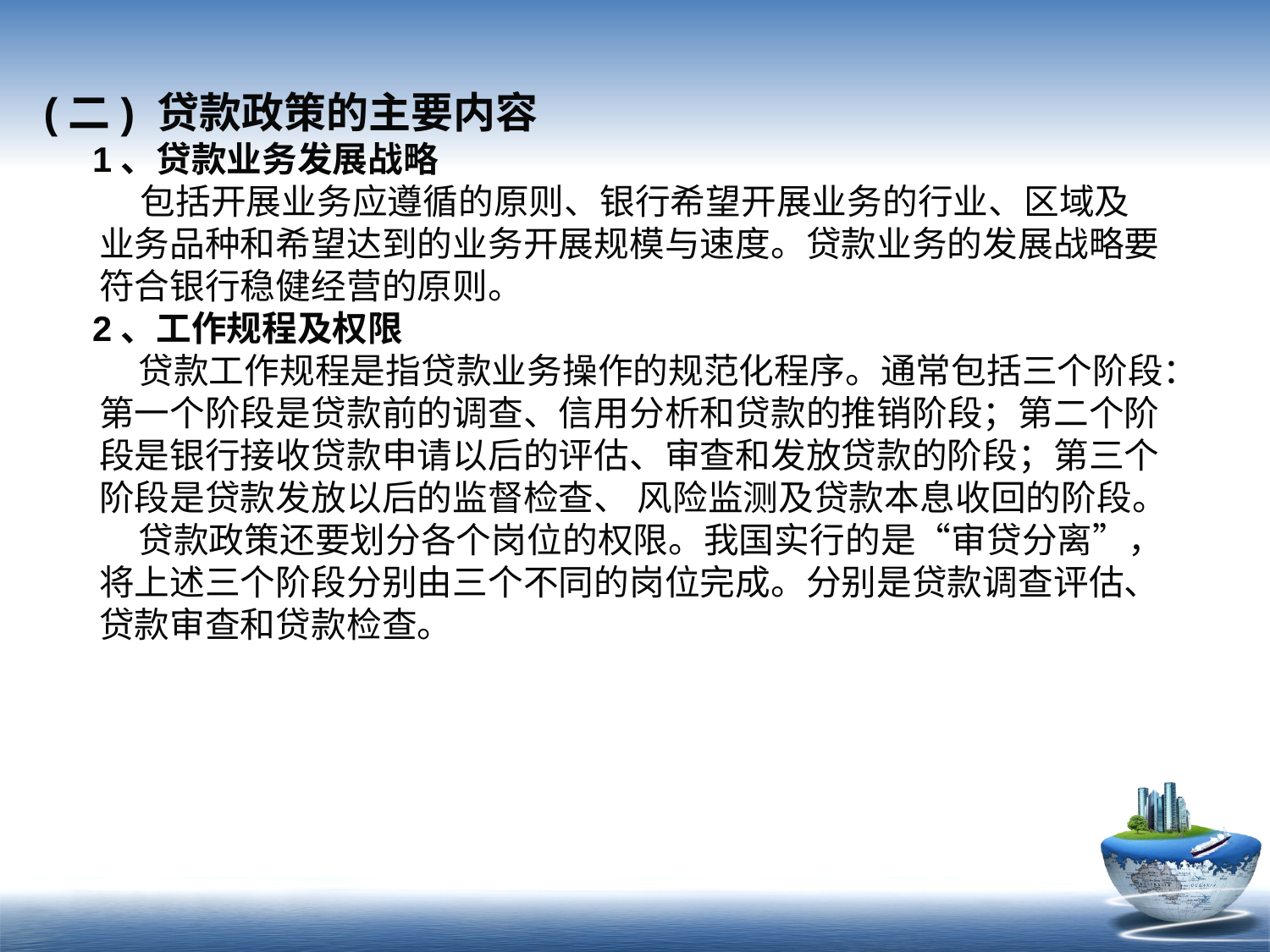

(二) 贷款政策的主要内容
     1、贷款业务发展战略
           包括开展业务应遵循的原则、银行希望开展业务的行业、区域及
      业务品种和希望达到的业务开展规模与速度。贷款业务的发展战略要
      符合银行稳健经营的原则。
     2、工作规程及权限
           贷款工作规程是指贷款业务操作的规范化程序。通常包括三个阶段：
      第一个阶段是贷款前的调查、信用分析和贷款的推销阶段；第二个阶
      段是银行接收贷款申请以后的评估、审查和发放贷款的阶段；第三个
      阶段是贷款发放以后的监督检查、 风险监测及贷款本息收回的阶段。
           贷款政策还要划分各个岗位的权限。我国实行的是“审贷分离”，
      将上述三个阶段分别由三个不同的岗位完成。分别是贷款调查评估、
      贷款审查和贷款检查。